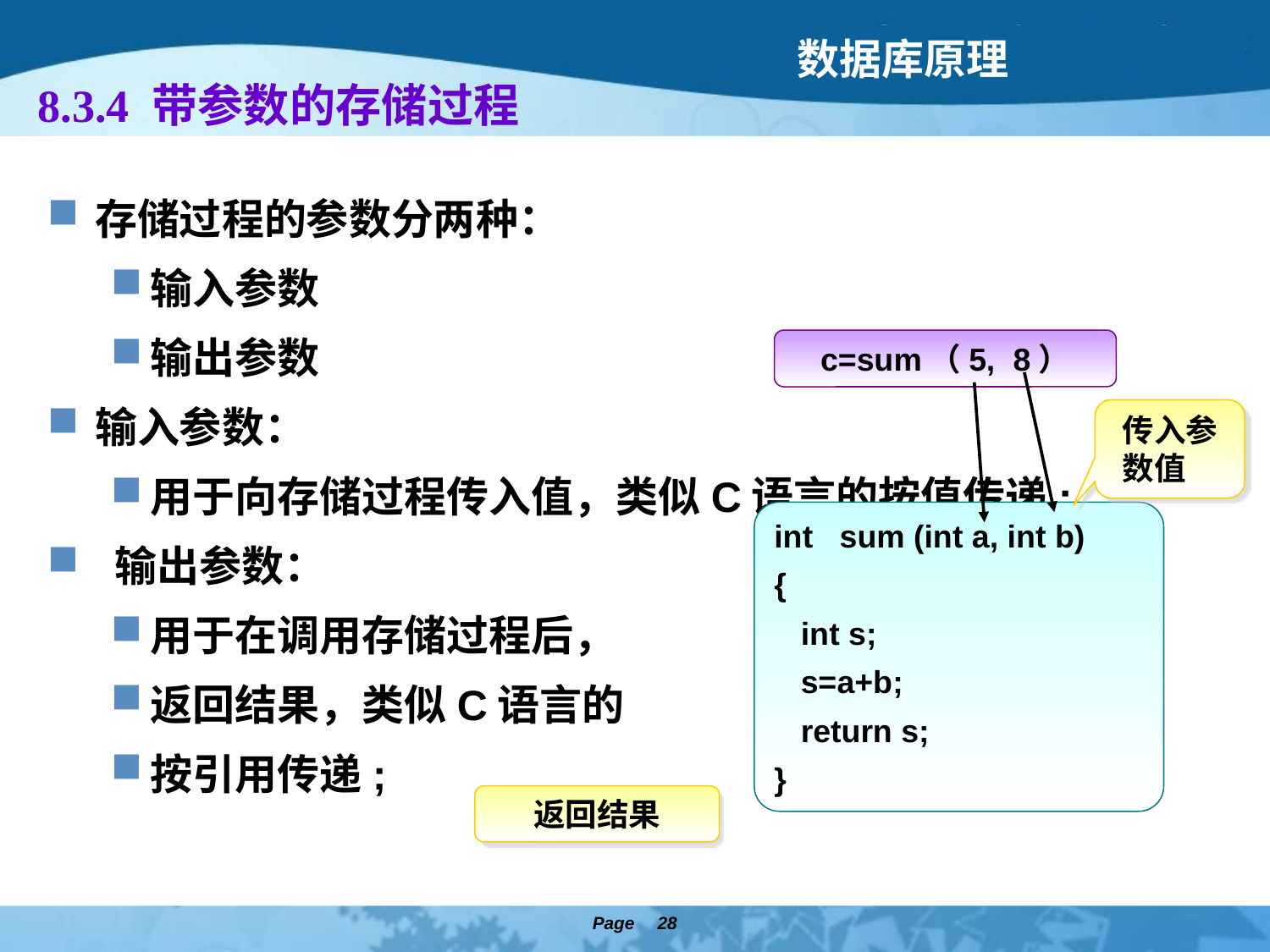

# 8.3.4 带参数的存储过程
存储过程的参数分两种：
输入参数
输出参数
输入参数：
用于向存储过程传入值，类似C语言的按值传递;
 输出参数：
用于在调用存储过程后，
返回结果，类似C语言的
按引用传递;
c=sum（5,  8）

传入参数值
int   sum (int a, int b)
{
   int s;
   s=a+b;
   return s;
}
返回结果